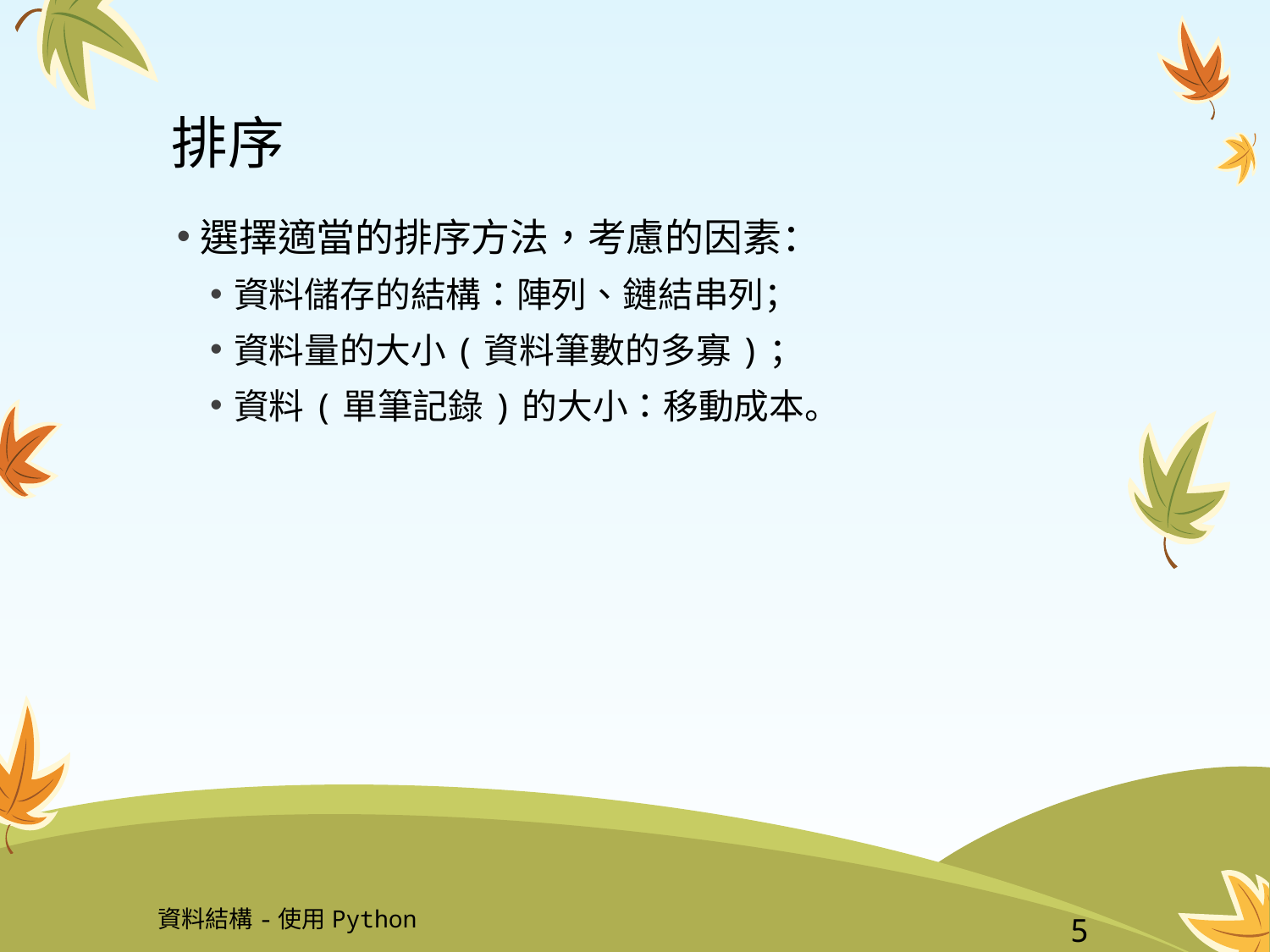

# 排序
選擇適當的排序方法，考慮的因素：
資料儲存的結構：陣列、鏈結串列；
資料量的大小(資料筆數的多寡)；
資料(單筆記錄)的大小：移動成本。
資料結構-使用Python
5